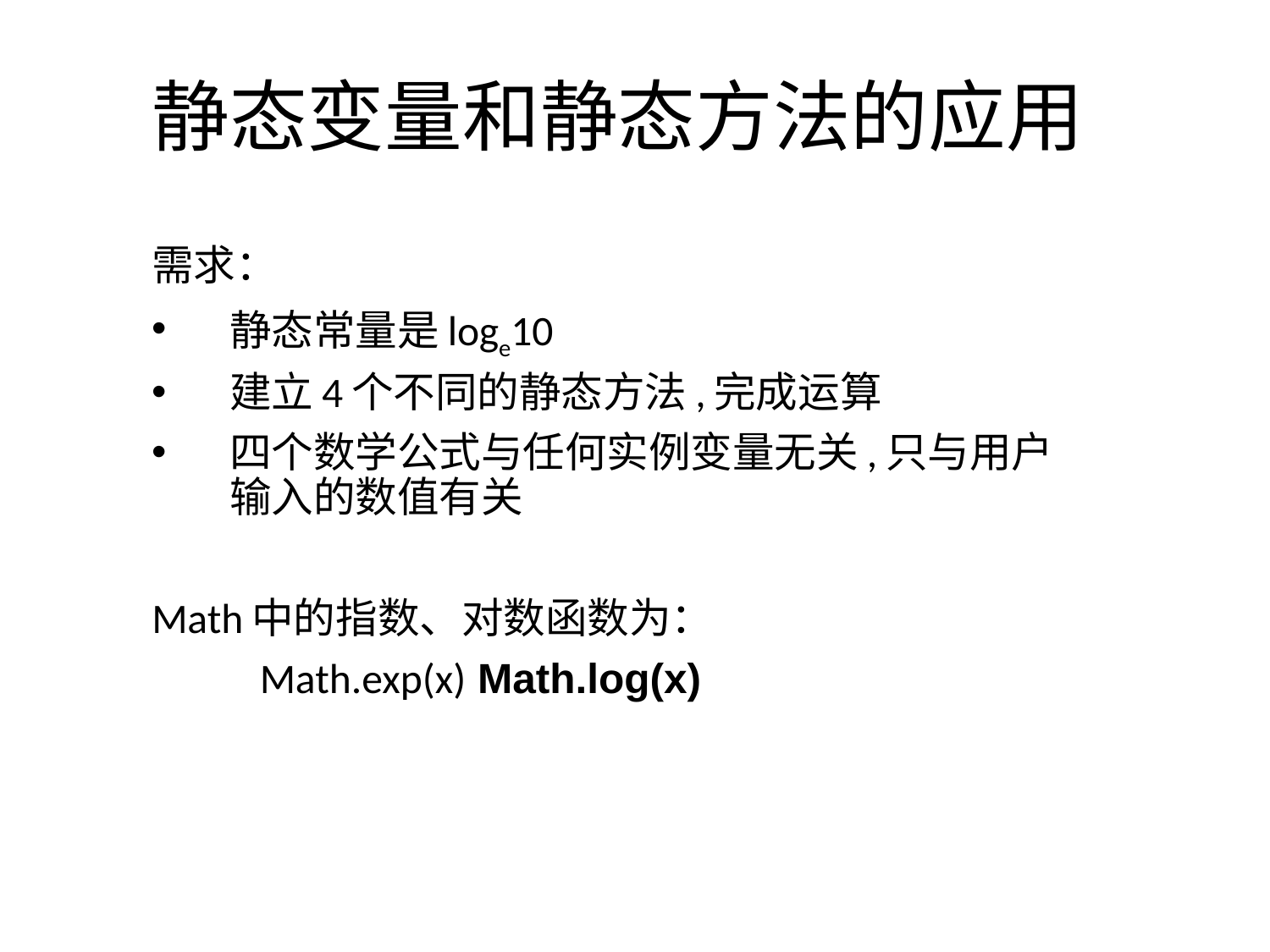

# 静态变量和静态方法的应用
需求：
静态常量是loge10
建立4个不同的静态方法,完成运算
四个数学公式与任何实例变量无关,只与用户输入的数值有关

Math中的指数、对数函数为：
	Math.exp(x) Math.log(x)